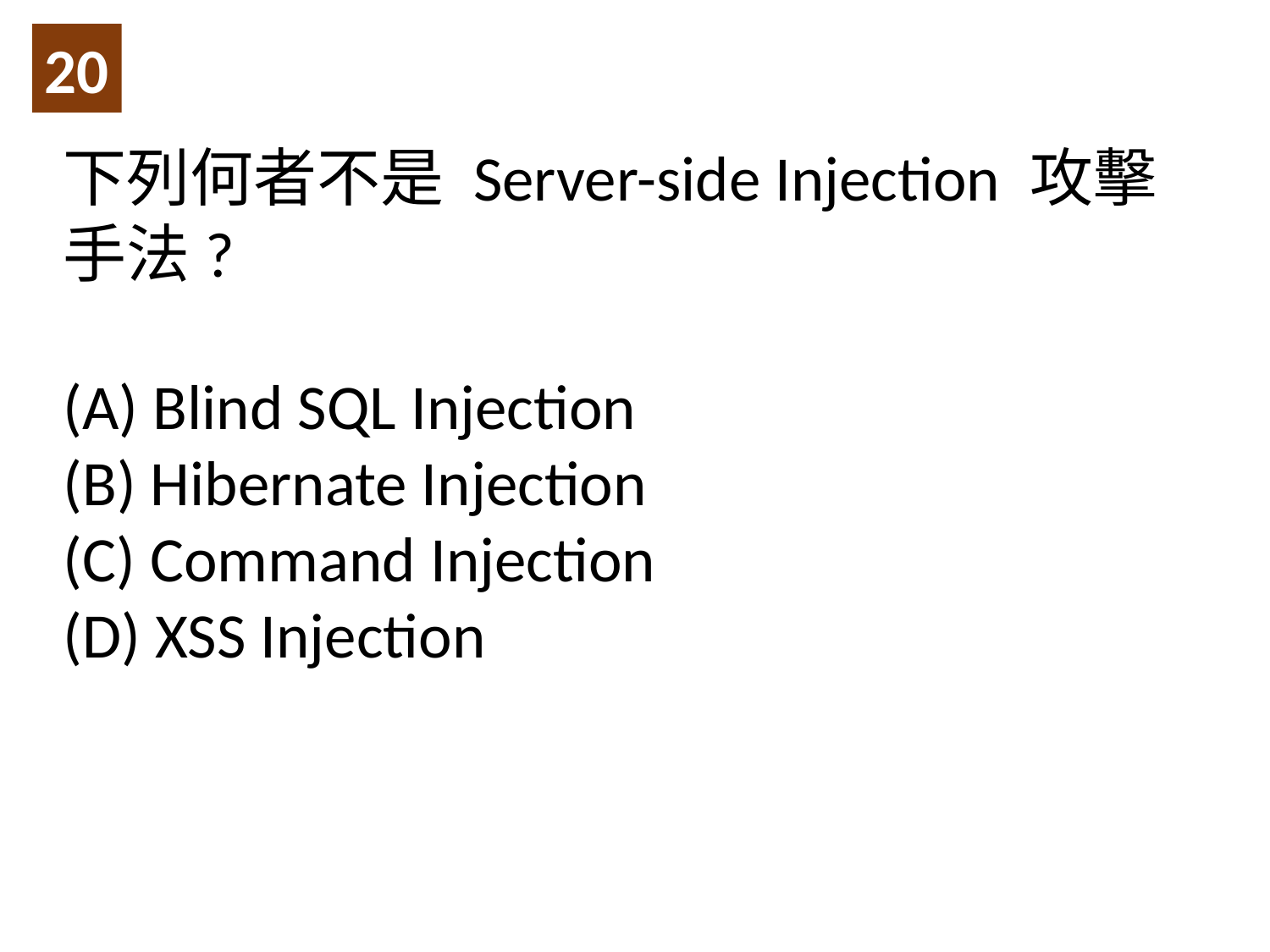

20
下列何者不是 Server-side Injection 攻擊手法?

(A) Blind SQL Injection
(B) Hibernate Injection
(C) Command Injection
(D) XSS Injection